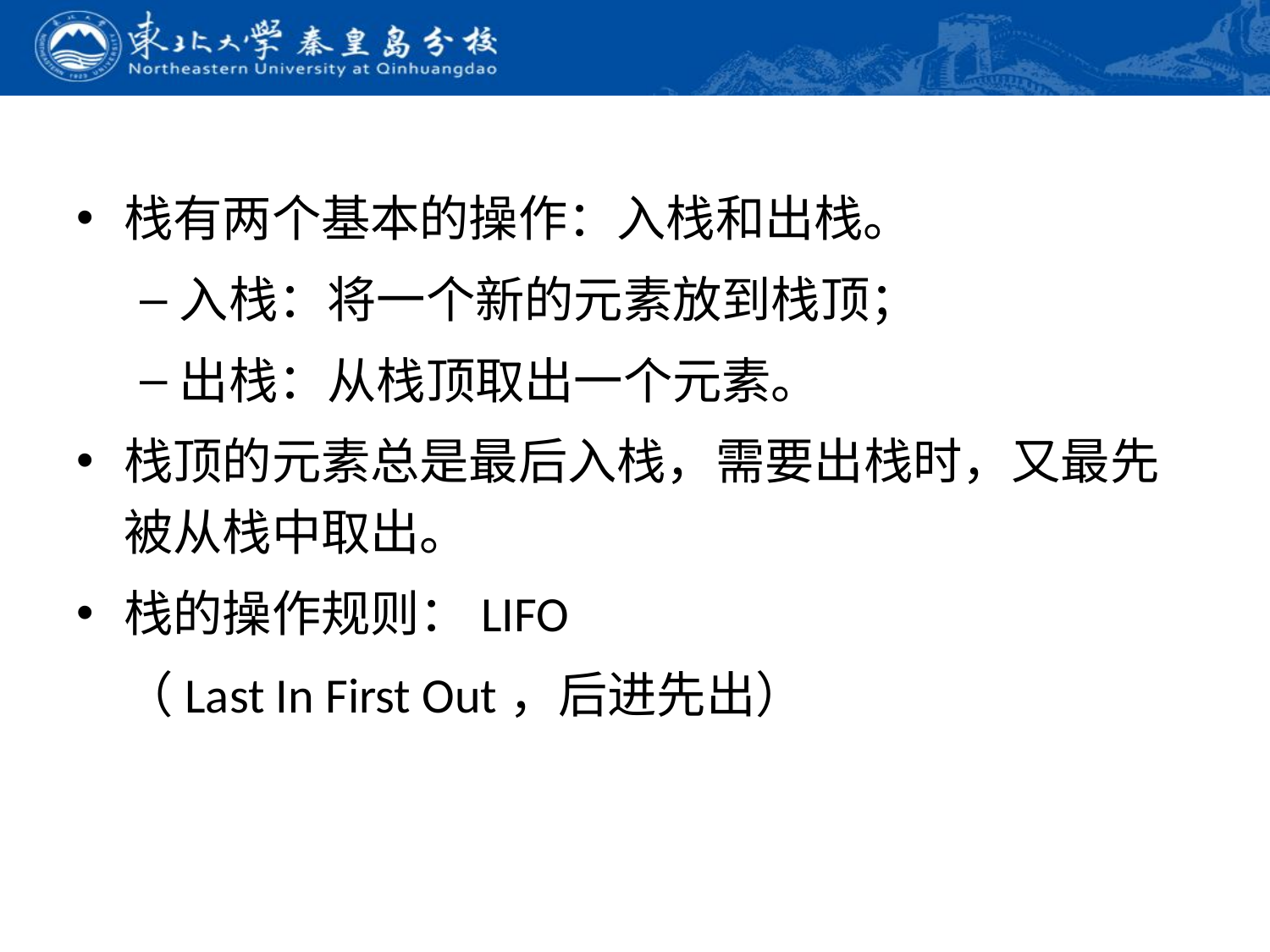

栈有两个基本的操作：入栈和出栈。
入栈：将一个新的元素放到栈顶；
出栈：从栈顶取出一个元素。
栈顶的元素总是最后入栈，需要出栈时，又最先被从栈中取出。
栈的操作规则：LIFO
	（Last In First Out，后进先出）